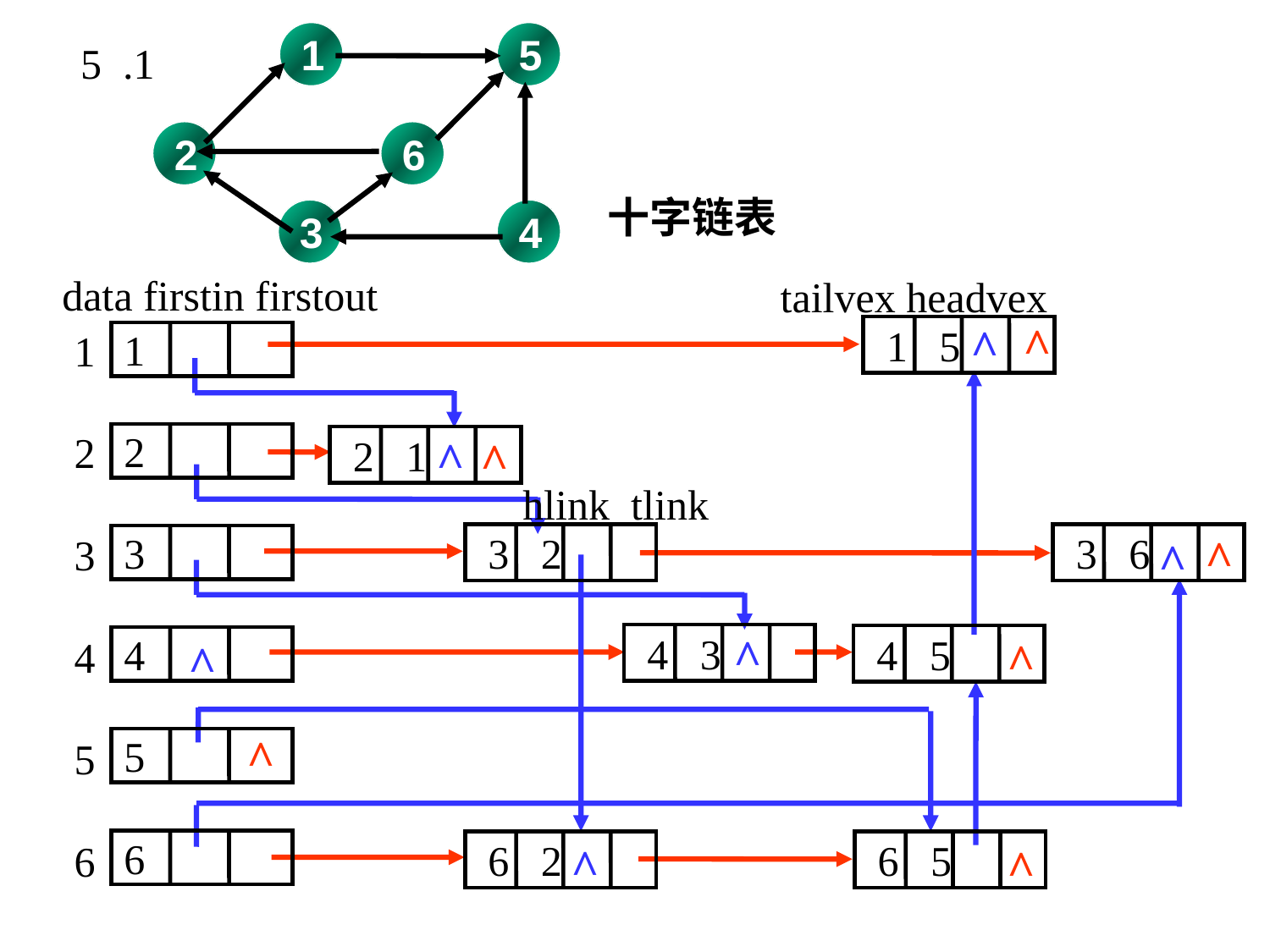

1

5

2

6

3

4

5  .1
十字链表
data firstin firstout
tailvex headvex
 1   5

1
1

2
2

3

3
4

4
5

5
6

6
hlink  tlink
 3   2

 3   6

 4   3

 4   5

 6   2

 6   5

 2   1

^
^

^
^

^
^

^
^
^

^
^
^